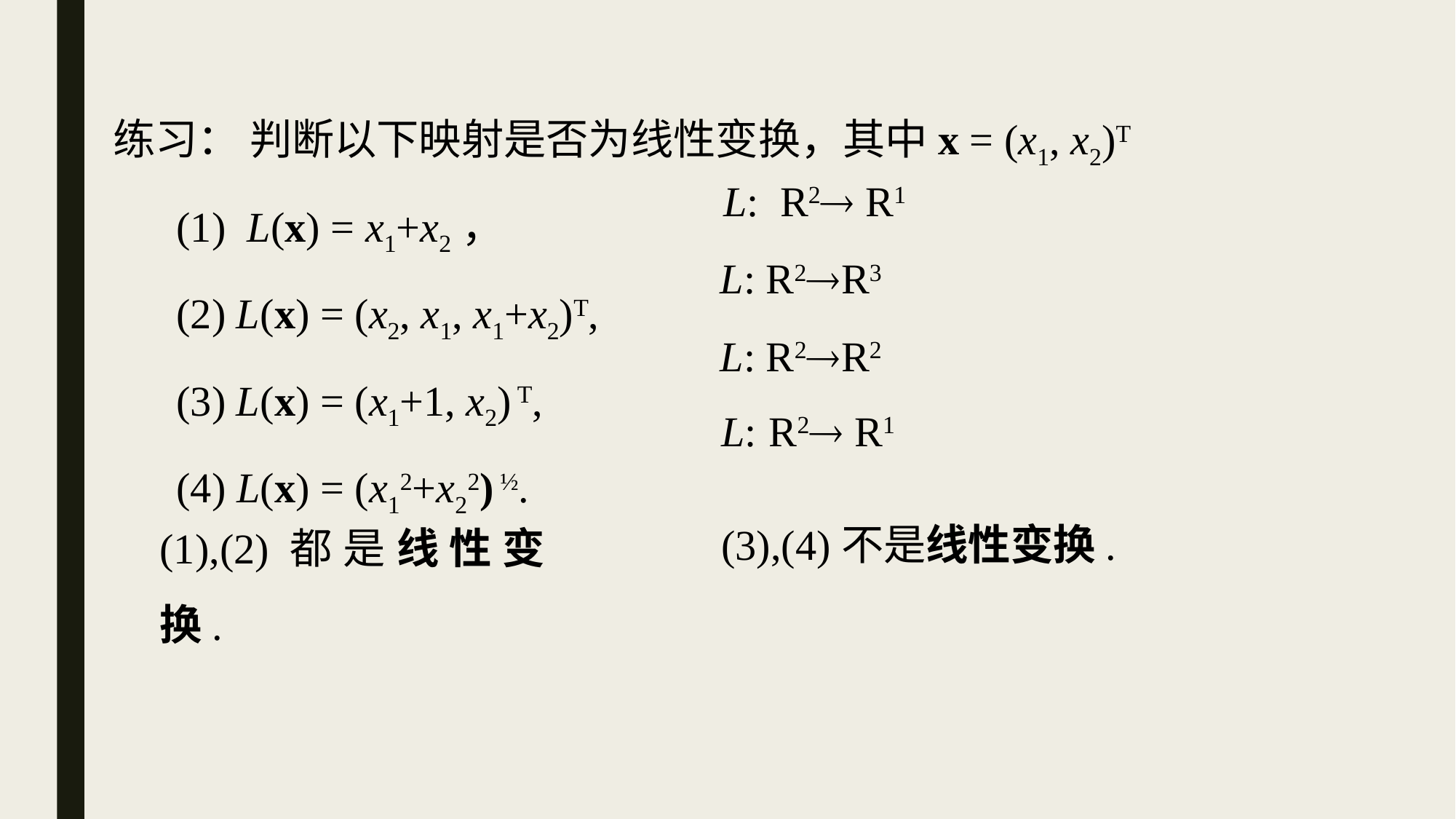

练习： 判断以下映射是否为线性变换，其中x = (x1, x2)T
      (1)  L(x) = x1+x2，
      (2) L(x) = (x2, x1, x1+x2)T,
      (3) L(x) = (x1+1, x2) T,
      (4) L(x) = (x12+x22) ½.
L:  R2→ R1
L: R2→R3
L: R2→R2
L:  R2→ R1
(3),(4)不是线性变换.
(1),(2)都是线性变换.